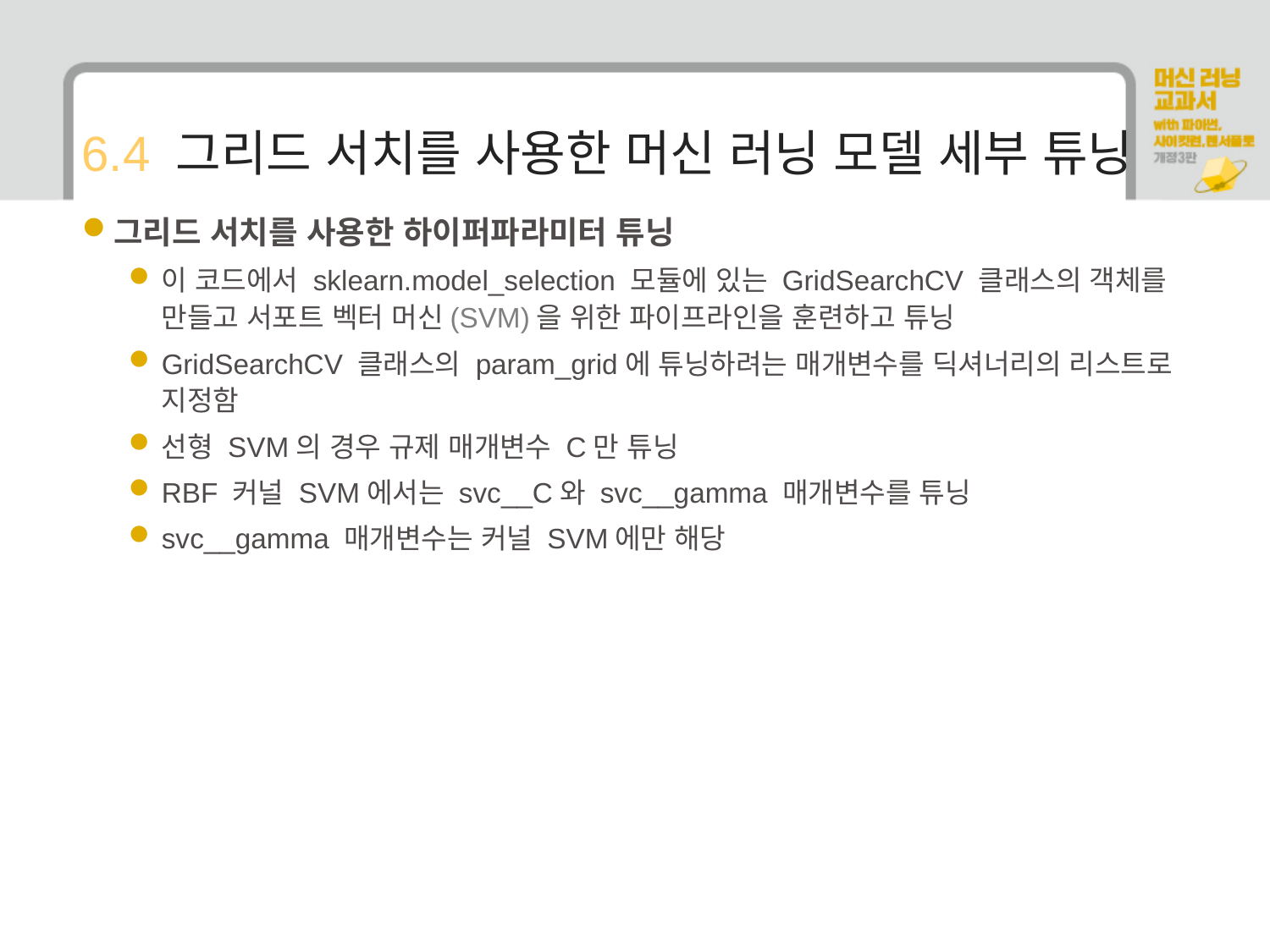

# 6.4 그리드 서치를 사용한 머신 러닝 모델 세부 튜닝
그리드 서치를 사용한 하이퍼파라미터 튜닝
이 코드에서 sklearn.model_selection 모듈에 있는 GridSearchCV 클래스의 객체를 만들고 서포트 벡터 머신(SVM)을 위한 파이프라인을 훈련하고 튜닝
GridSearchCV 클래스의 param_grid에 튜닝하려는 매개변수를 딕셔너리의 리스트로 지정함
선형 SVM의 경우 규제 매개변수 C만 튜닝
RBF 커널 SVM에서는 svc__C와 svc__gamma 매개변수를 튜닝
svc__gamma 매개변수는 커널 SVM에만 해당